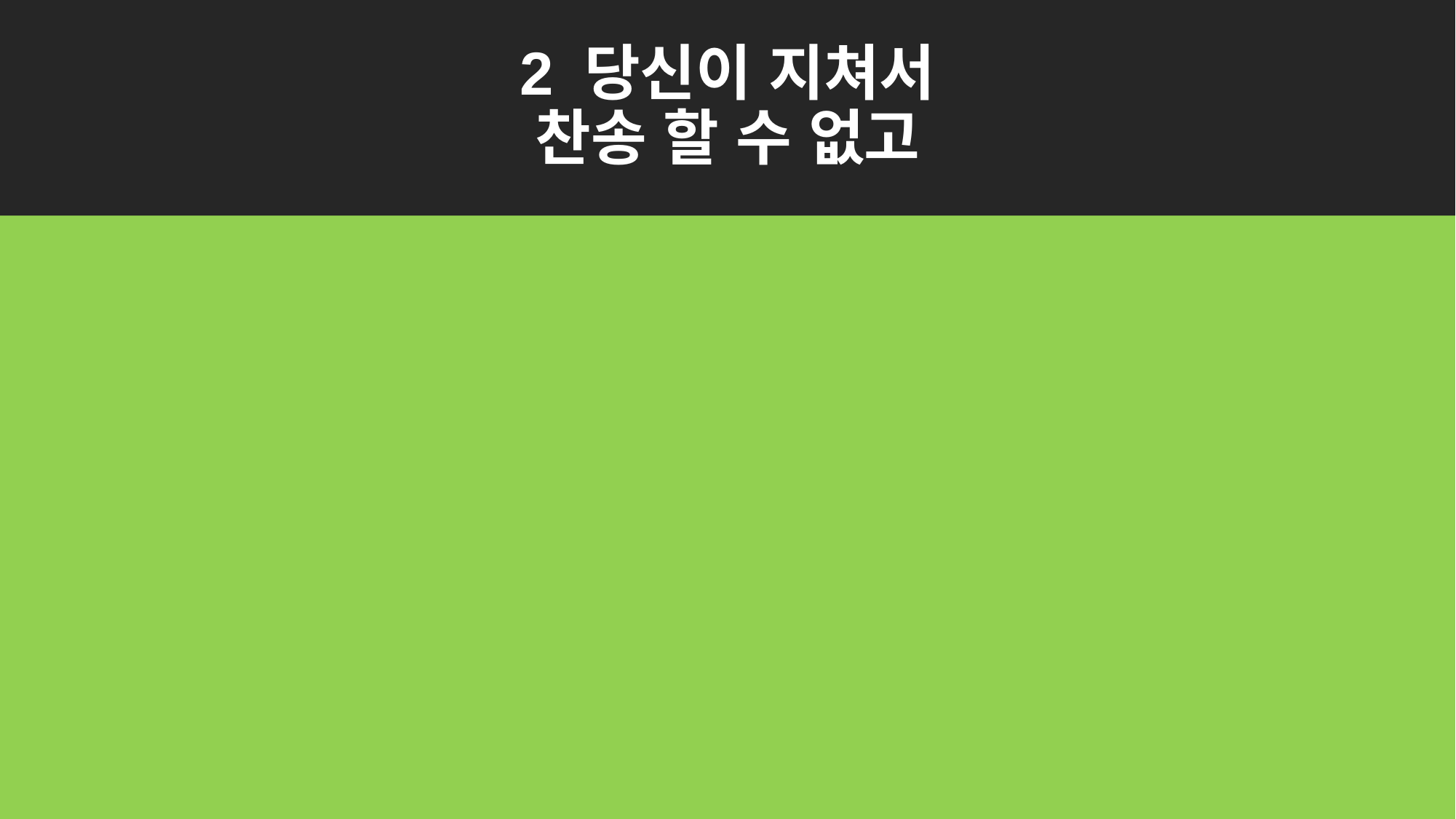

# 2 당신이 지쳐서 찬송 할 수 없고